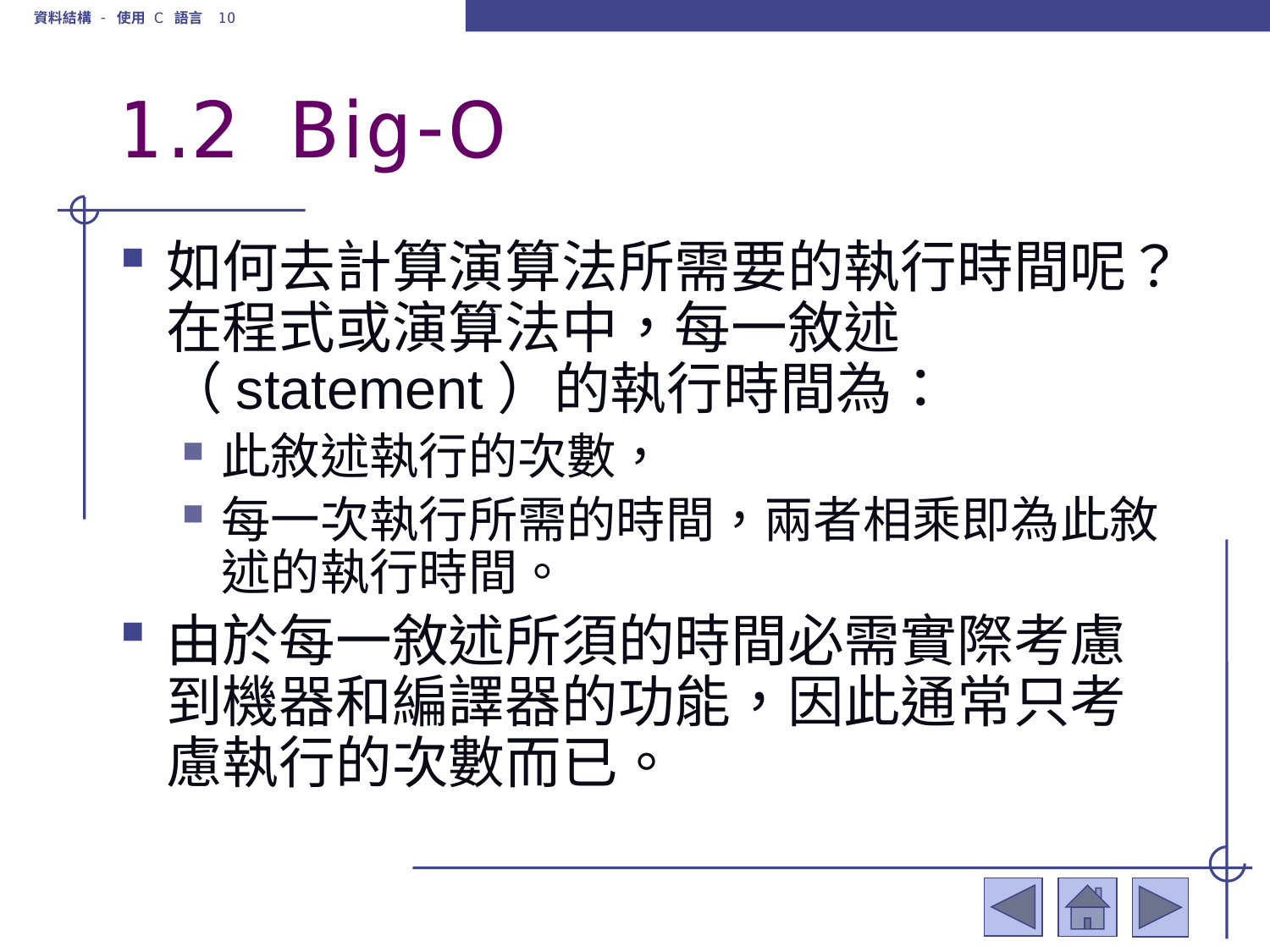

資料結構 - 使用 C 語言   10
# 1.2	  Big-O
如何去計算演算法所需要的執行時間呢？在程式或演算法中，每一敘述（statement）的執行時間為：
此敘述執行的次數，
每一次執行所需的時間，兩者相乘即為此敘述的執行時間。
由於每一敘述所須的時間必需實際考慮到機器和編譯器的功能，因此通常只考慮執行的次數而已。